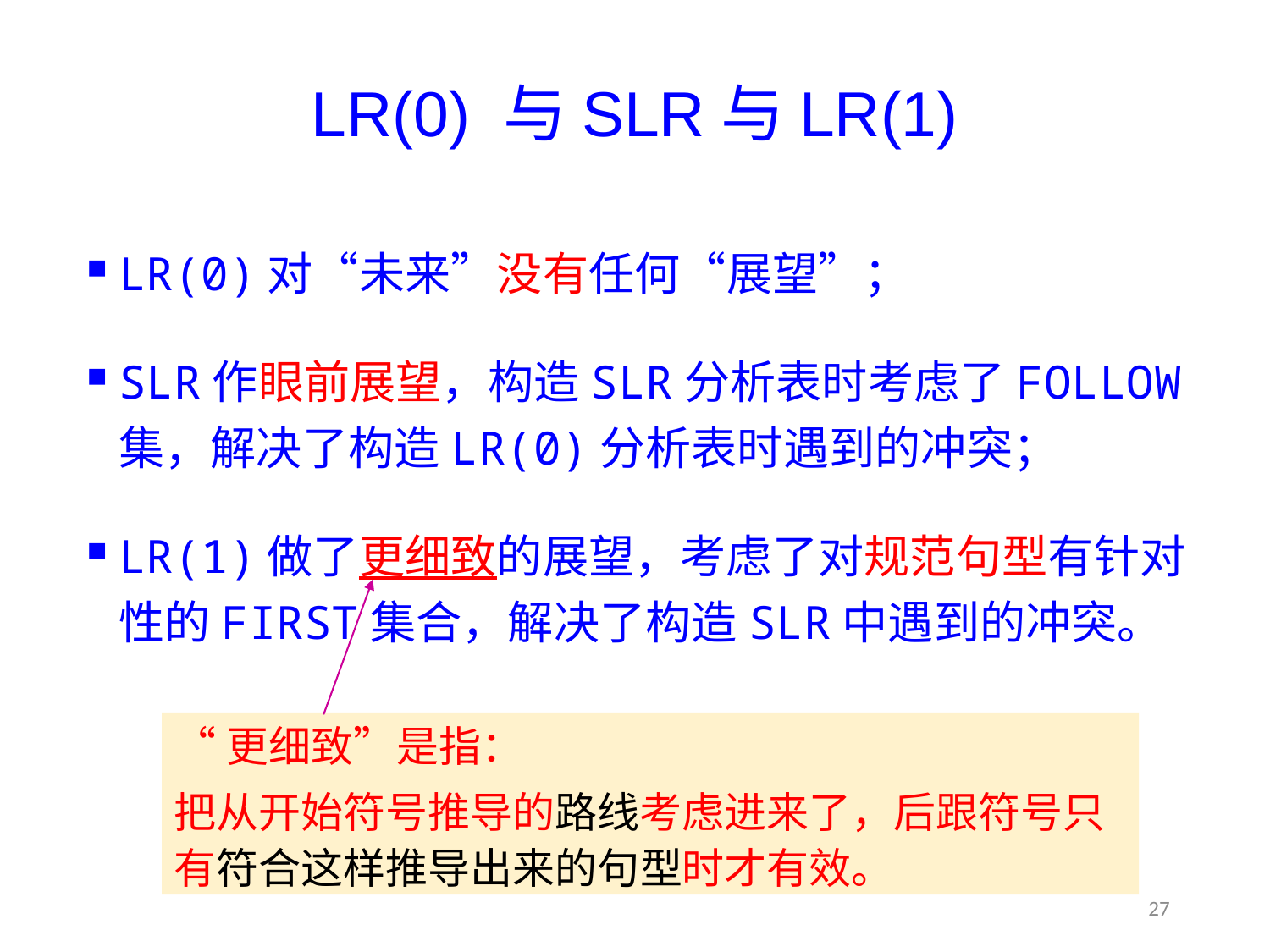

# LR(0) 与SLR与LR(1)
LR(0)对“未来”没有任何“展望”；
SLR作眼前展望，构造SLR分析表时考虑了FOLLOW集，解决了构造LR(0)分析表时遇到的冲突；
LR(1)做了更细致的展望，考虑了对规范句型有针对性的FIRST集合，解决了构造SLR中遇到的冲突。
“更细致”是指：
把从开始符号推导的路线考虑进来了，后跟符号只有符合这样推导出来的句型时才有效。
27